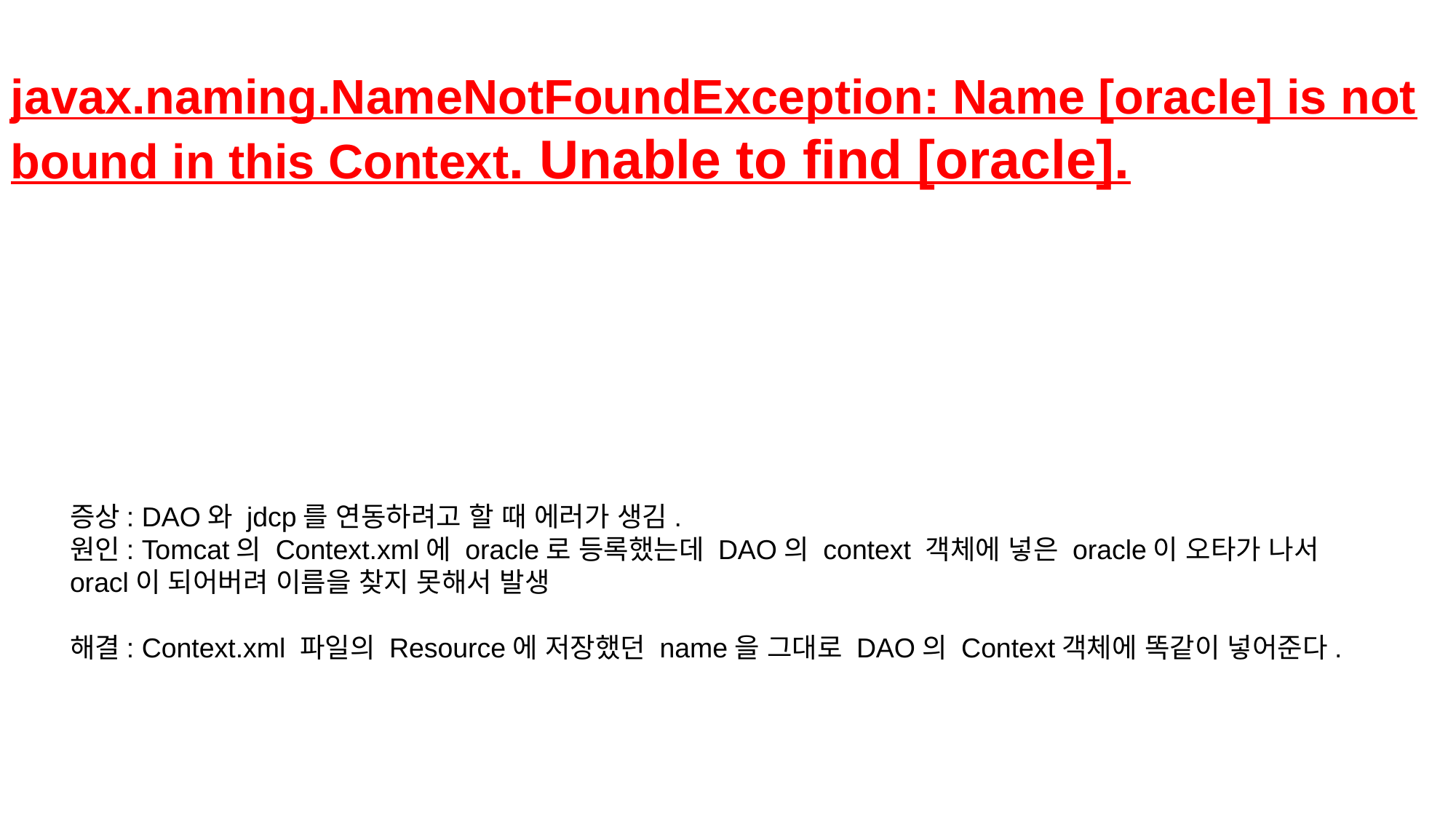

javax.naming.NameNotFoundException: Name [oracle] is not bound in this Context. Unable to find [oracle].
증상: DAO와 jdcp를 연동하려고 할 때 에러가 생김.
원인: Tomcat의 Context.xml에 oracle로 등록했는데 DAO의 context 객체에 넣은 oracle이 오타가 나서 oracl이 되어버려 이름을 찾지 못해서 발생

해결: Context.xml 파일의 Resource에 저장했던 name을 그대로 DAO의 Context객체에 똑같이 넣어준다.